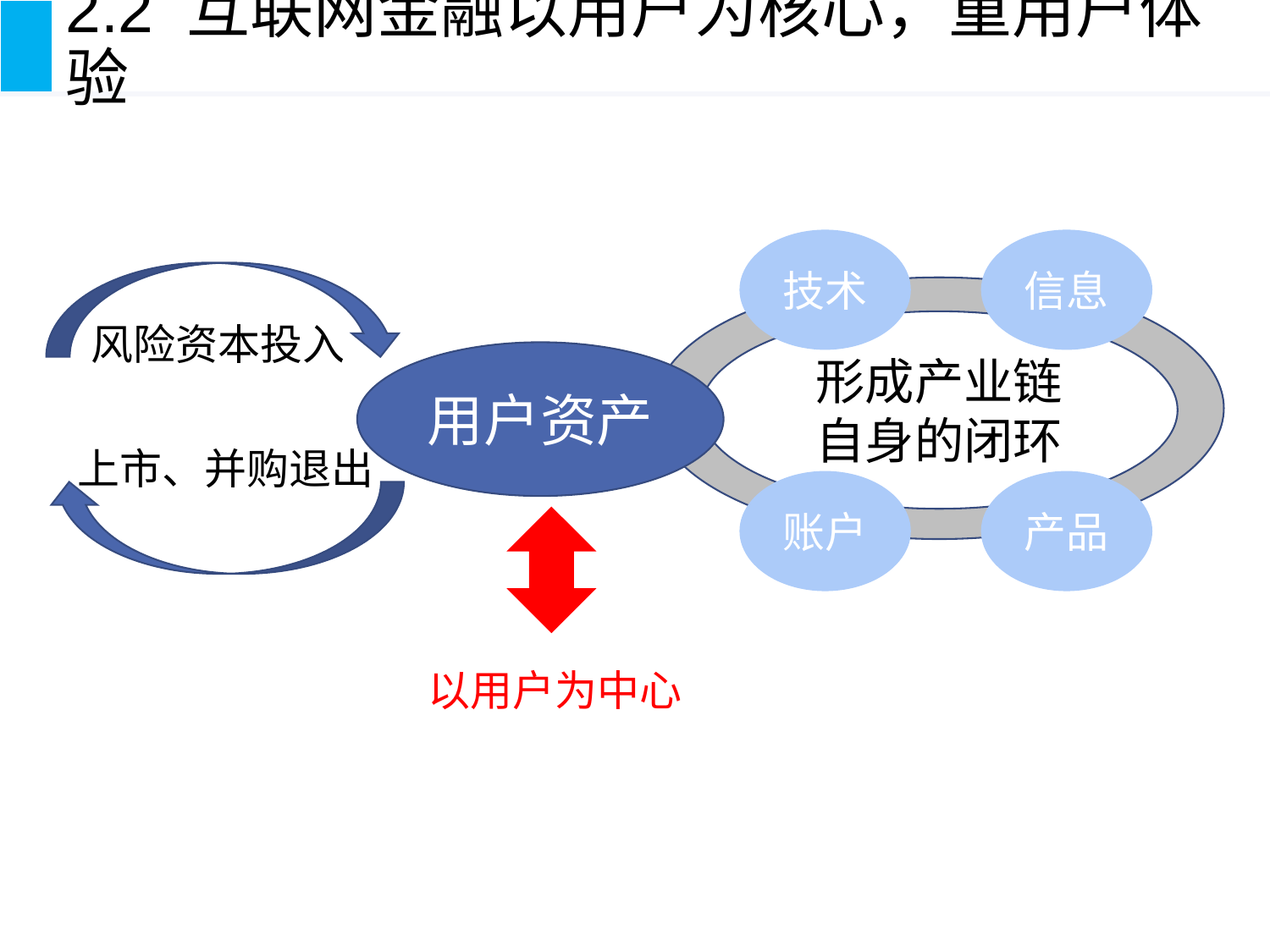

# 2.2 互联网金融以用户为核心，重用户体验

技术
信息

形成产业链
自身的闭环
风险资本投入
用户资产

上市、并购退出
账户
产品

以用户为中心